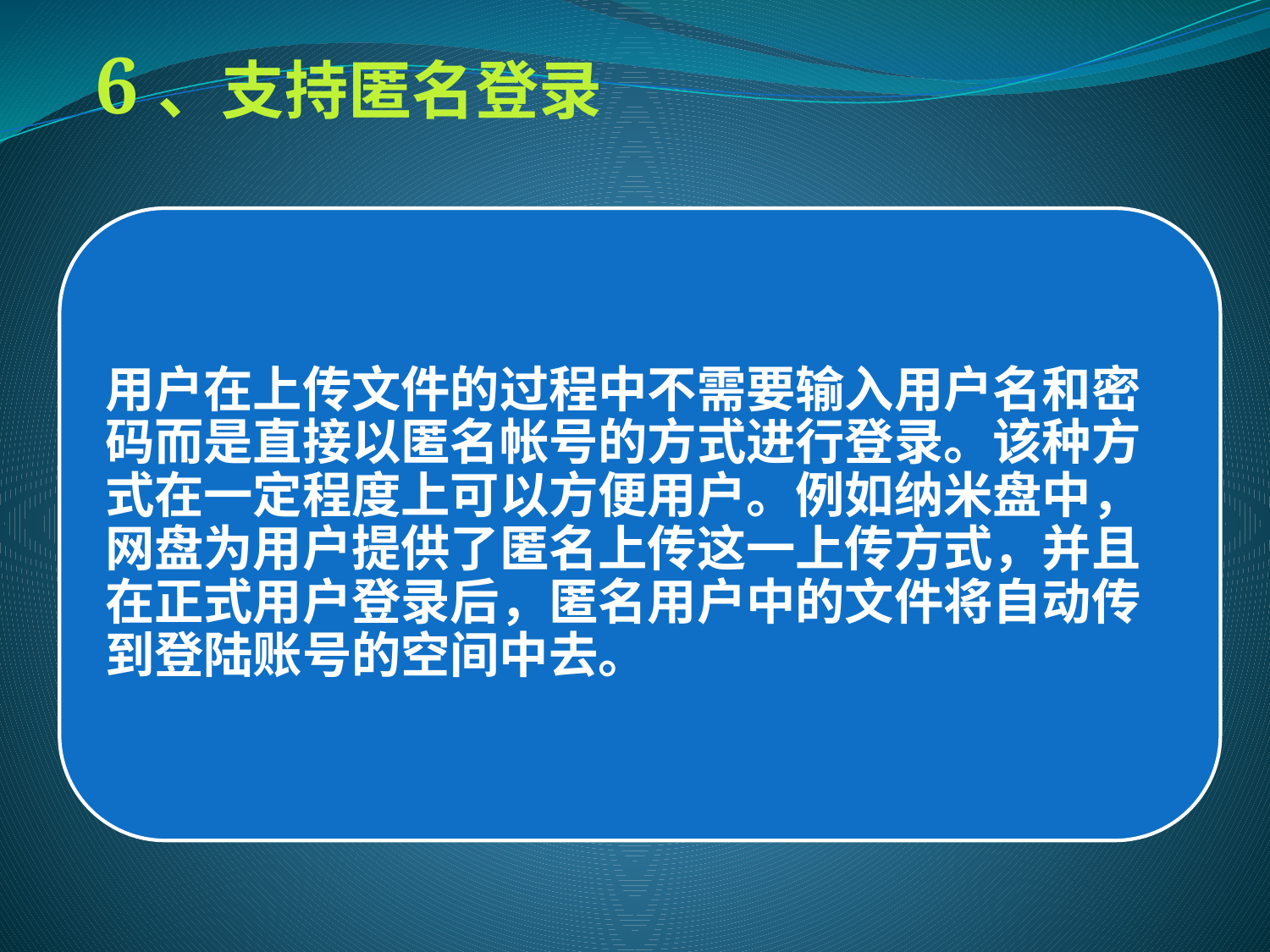

6、支持匿名登录
用户在上传文件的过程中不需要输入用户名和密码而是直接以匿名帐号的方式进行登录。该种方式在一定程度上可以方便用户。例如纳米盘中，网盘为用户提供了匿名上传这一上传方式，并且在正式用户登录后，匿名用户中的文件将自动传到登陆账号的空间中去。